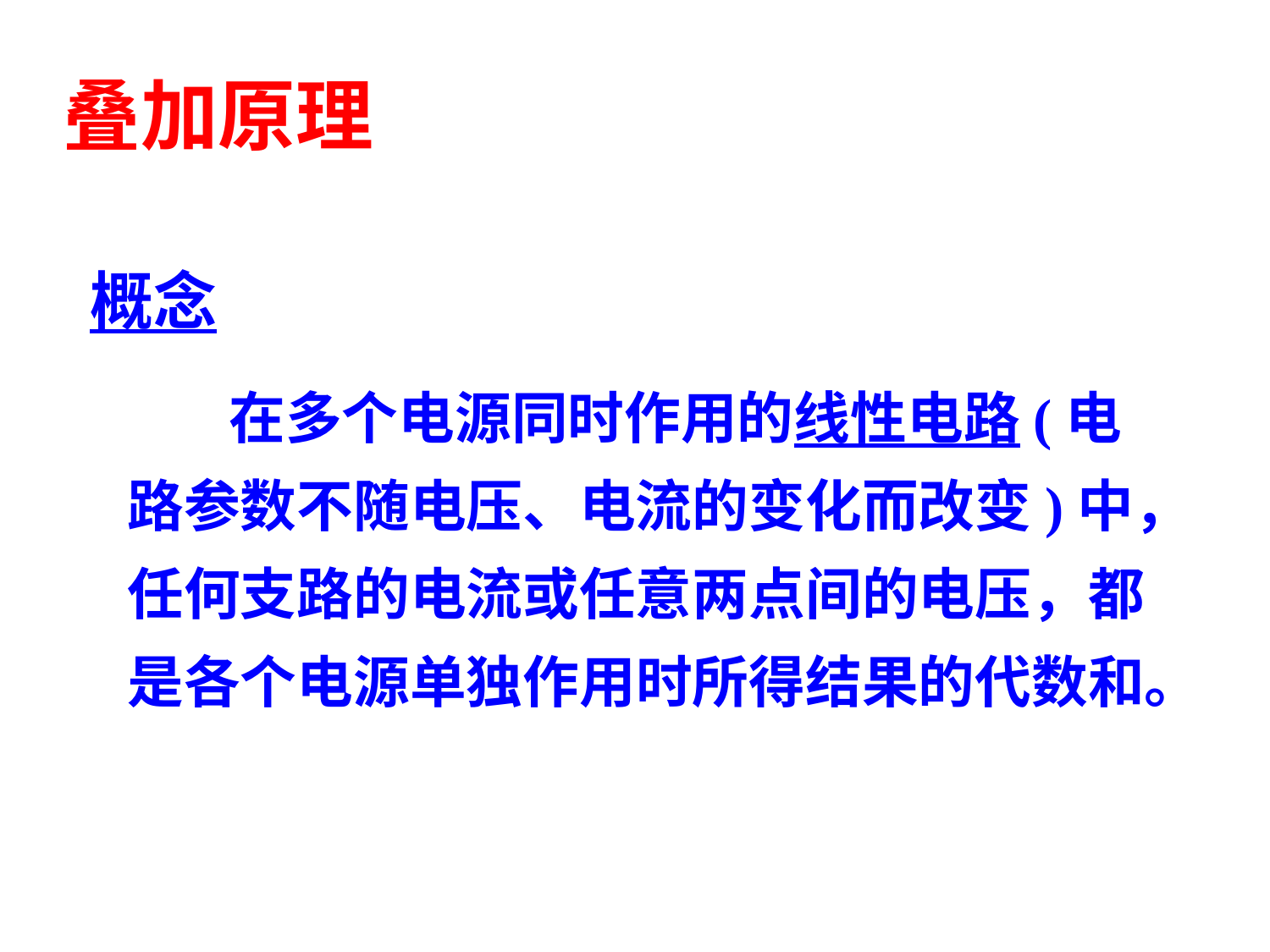

叠加原理
概念
        在多个电源同时作用的线性电路(电路参数不随电压、电流的变化而改变)中，任何支路的电流或任意两点间的电压，都是各个电源单独作用时所得结果的代数和。